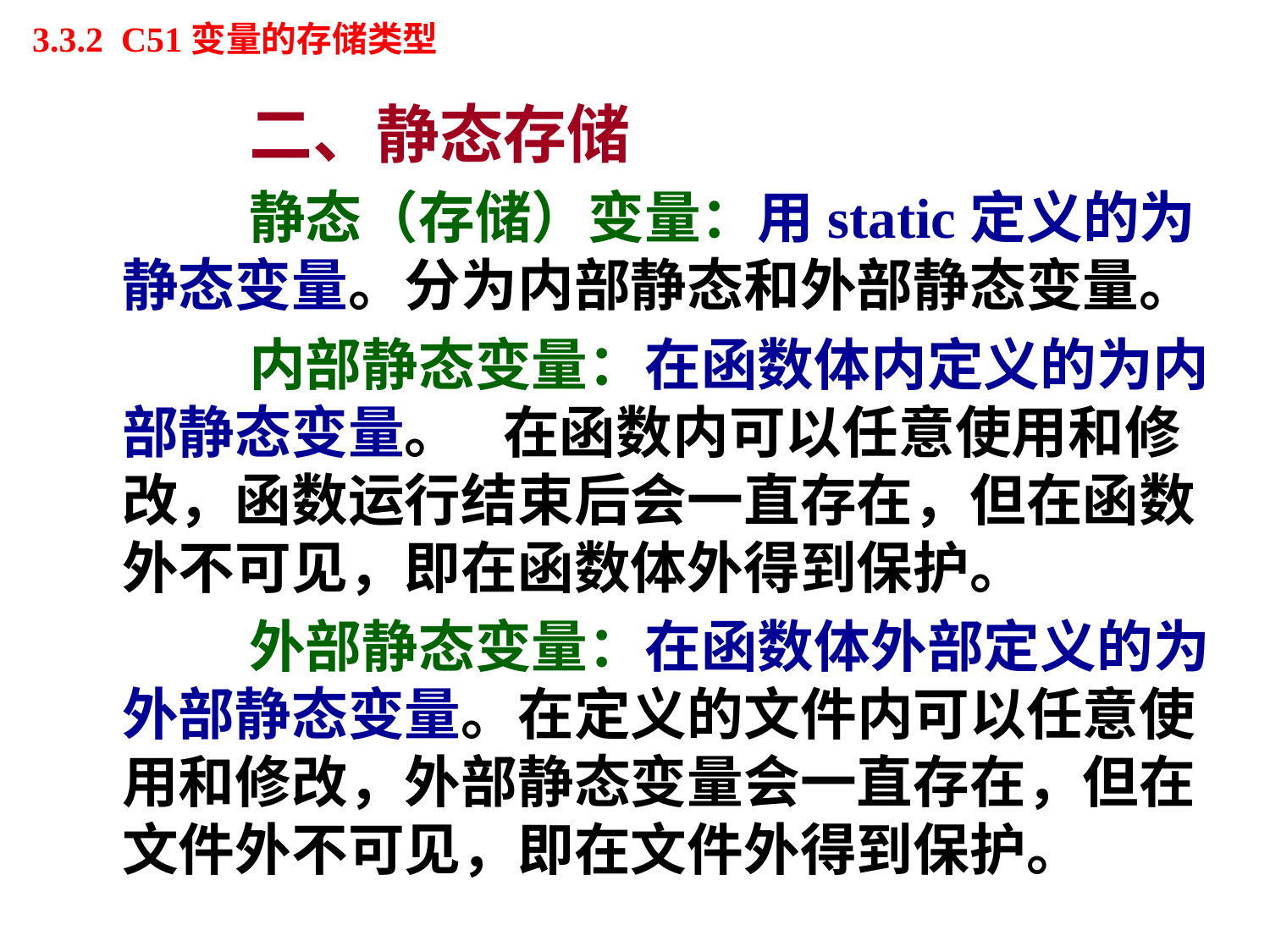

# 3.3.2  C51变量的存储类型
		二、静态存储
		静态（存储）变量：用static定义的为静态变量。分为内部静态和外部静态变量。
		内部静态变量：在函数体内定义的为内部静态变量。	在函数内可以任意使用和修改，函数运行结束后会一直存在，但在函数外不可见，即在函数体外得到保护。
		外部静态变量：在函数体外部定义的为外部静态变量。在定义的文件内可以任意使用和修改，外部静态变量会一直存在，但在文件外不可见，即在文件外得到保护。